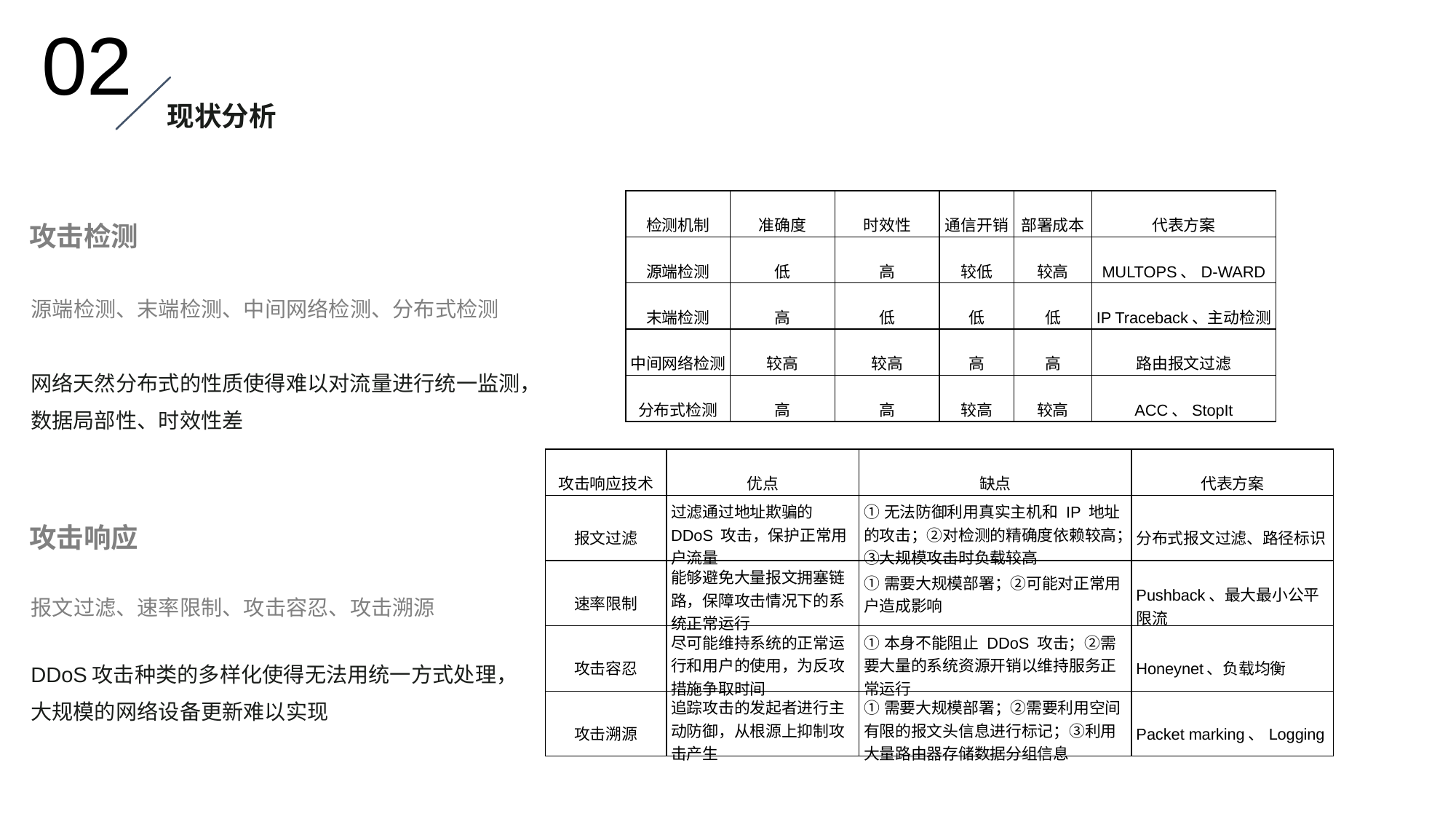

02
现状分析
| 检测机制 | 准确度 | 时效性 | 通信开销 | 部署成本 | 代表方案 |
| --- | --- | --- | --- | --- | --- |
| 源端检测 | 低 | 高 | 较低 | 较高 | MULTOPS、D-WARD |
| 末端检测 | 高 | 低 | 低 | 低 | IP Traceback、主动检测 |
| 中间网络检测 | 较高 | 较高 | 高 | 高 | 路由报文过滤 |
| 分布式检测 | 高 | 高 | 较高 | 较高 | ACC、StopIt |
攻击检测
源端检测、末端检测、中间网络检测、分布式检测
网络天然分布式的性质使得难以对流量进行统一监测，数据局部性、时效性差
| 攻击响应技术 | 优点 | 缺点 | 代表方案 |
| --- | --- | --- | --- |
| 报文过滤 | 过滤通过地址欺骗的 DDoS 攻击，保护正常用户流量 | ①无法防御利用真实主机和 IP 地址的攻击；②对检测的精确度依赖较高；③大规模攻击时负载较高 | 分布式报文过滤、路径标识 |
| 速率限制 | 能够避免大量报文拥塞链路，保障攻击情况下的系统正常运行 | ①需要大规模部署；②可能对正常用户造成影响 | Pushback、最大最小公平限流 |
| 攻击容忍 | 尽可能维持系统的正常运行和用户的使用，为反攻措施争取时间 | ①本身不能阻止 DDoS 攻击；②需要大量的系统资源开销以维持服务正常运行 | Honeynet、负载均衡 |
| 攻击溯源 | 追踪攻击的发起者进行主动防御，从根源上抑制攻击产生 | ①需要大规模部署；②需要利用空间有限的报文头信息进行标记；③利用大量路由器存储数据分组信息 | Packet marking、Logging |
攻击响应
报文过滤、速率限制、攻击容忍、攻击溯源
DDoS攻击种类的多样化使得无法用统一方式处理，大规模的网络设备更新难以实现